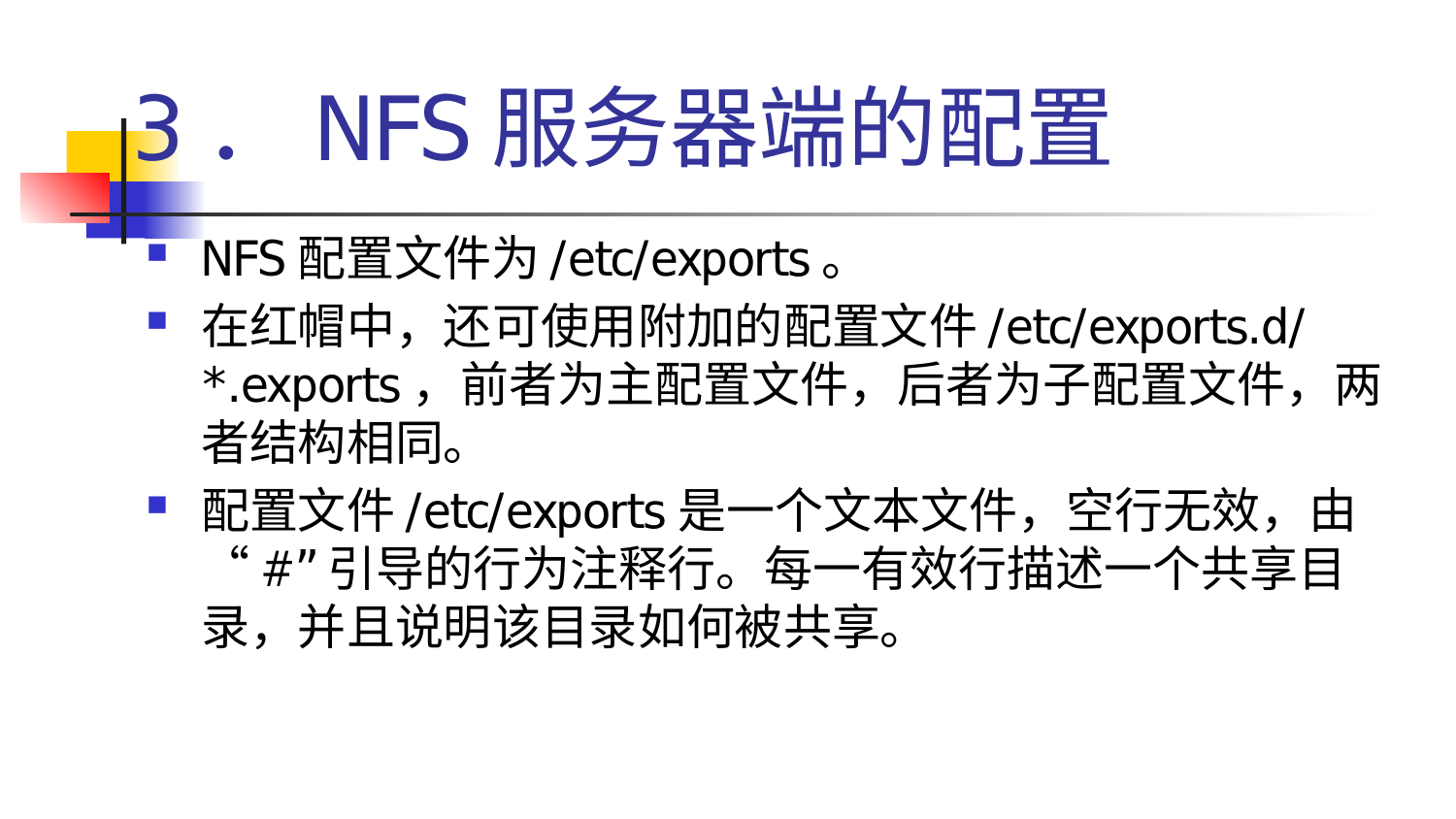

# 3．NFS服务器端的配置
NFS配置文件为/etc/exports。
在红帽中，还可使用附加的配置文件/etc/exports.d/*.exports，前者为主配置文件，后者为子配置文件，两者结构相同。
配置文件/etc/exports是一个文本文件，空行无效，由“#”引导的行为注释行。每一有效行描述一个共享目录，并且说明该目录如何被共享。